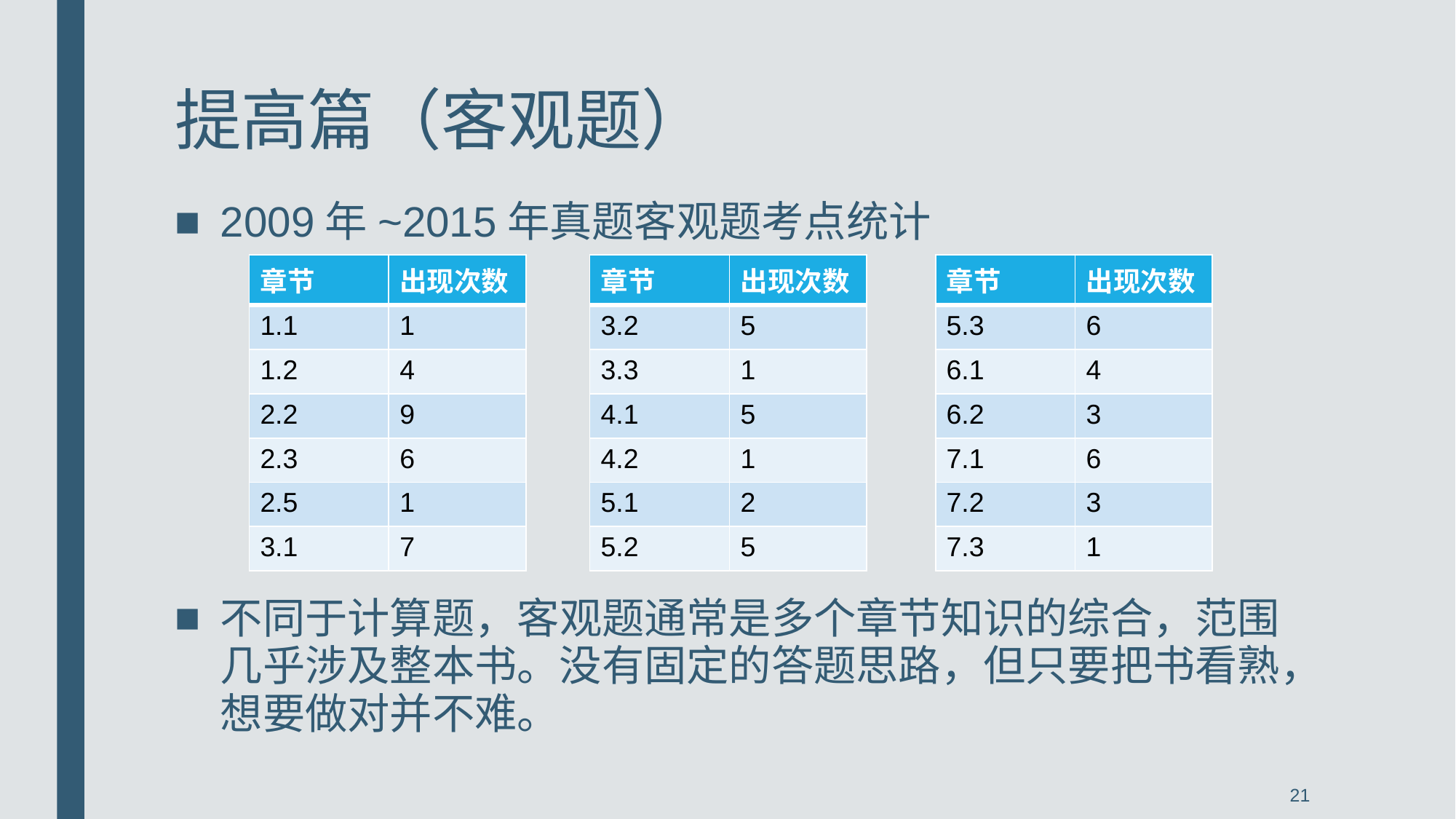

# 提高篇（客观题）
2009年~2015年真题客观题考点统计

不同于计算题，客观题通常是多个章节知识的综合，范围几乎涉及整本书。没有固定的答题思路，但只要把书看熟，想要做对并不难。
| 章节 | 出现次数 |
| --- | --- |
| 5.3 | 6 |
| 6.1 | 4 |
| 6.2 | 3 |
| 7.1 | 6 |
| 7.2 | 3 |
| 7.3 | 1 |
| 章节 | 出现次数 |
| --- | --- |
| 1.1 | 1 |
| 1.2 | 4 |
| 2.2 | 9 |
| 2.3 | 6 |
| 2.5 | 1 |
| 3.1 | 7 |
| 章节 | 出现次数 |
| --- | --- |
| 3.2 | 5 |
| 3.3 | 1 |
| 4.1 | 5 |
| 4.2 | 1 |
| 5.1 | 2 |
| 5.2 | 5 |
21